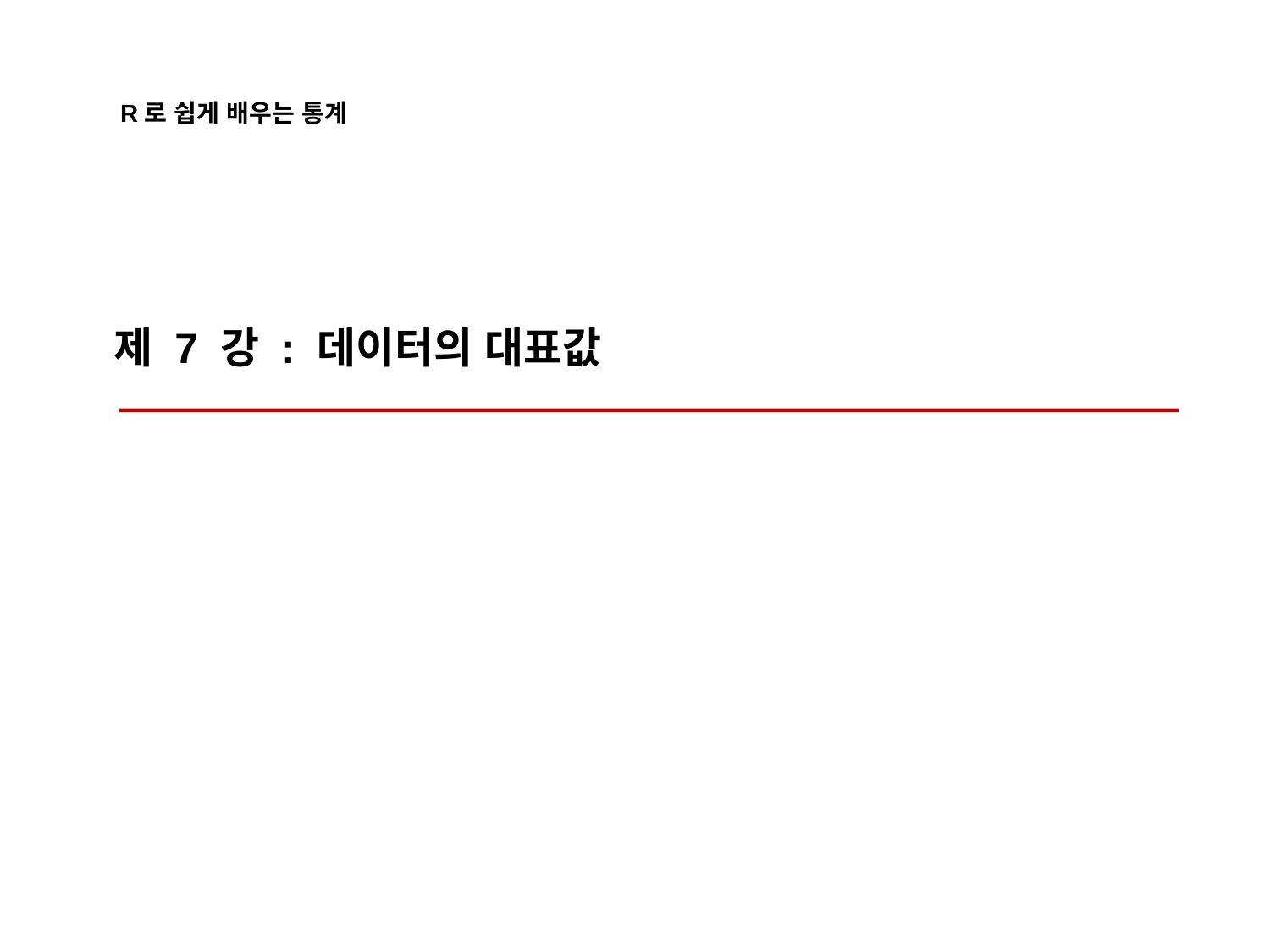

# 제 7 강 : 데이터의 대표값